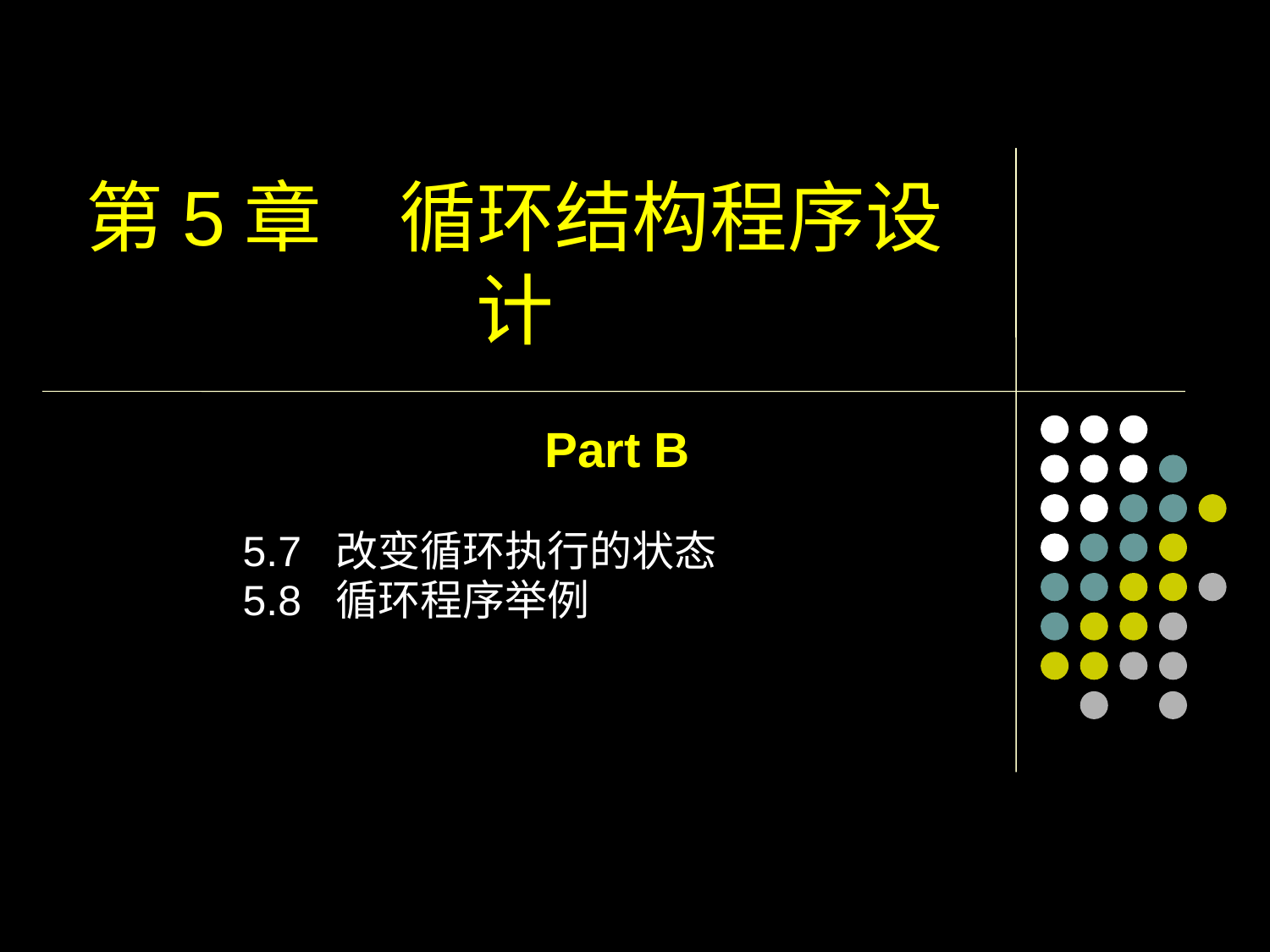

# 第5章　循环结构程序设计
Part B

5.7  改变循环执行的状态
5.8  循环程序举例